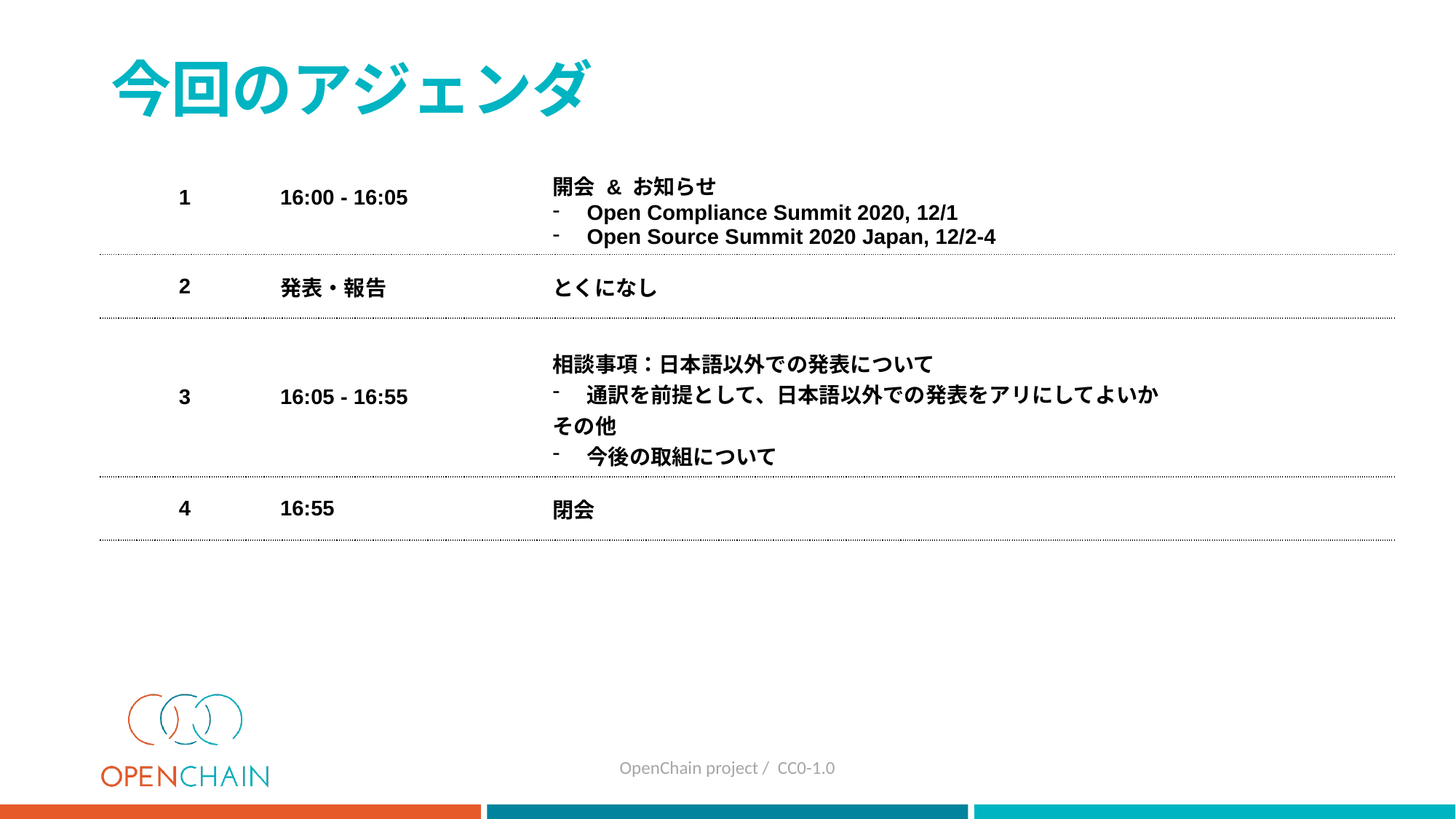

# 今回のアジェンダ
| 1 | 16:00 - 16:05 | 開会 & お知らせ Open Compliance Summit 2020, 12/1 Open Source Summit 2020 Japan, 12/2-4 |
| --- | --- | --- |
| 2 | 発表・報告 | とくになし |
| 3 | 16:05 - 16:55 | 相談事項：日本語以外での発表について 通訳を前提として、日本語以外での発表をアリにしてよいか その他 今後の取組について |
| 4 | 16:55 | 閉会 |
|  |  |  |
OpenChain project /  CC0-1.0